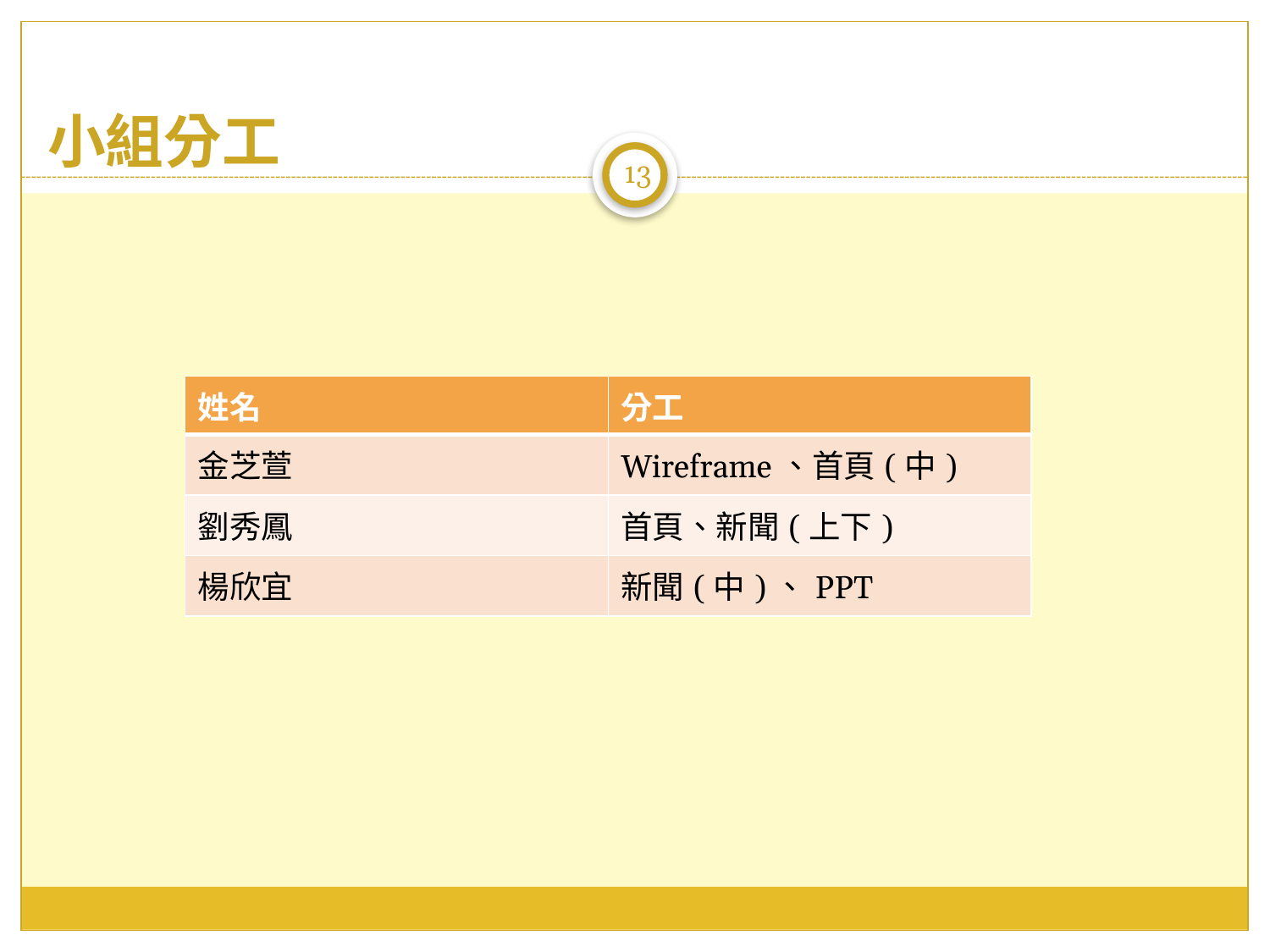

# 小組分工
13
| 姓名 | 分工 |
| --- | --- |
| 金芝萱 | Wireframe、首頁(中) |
| 劉秀鳳 | 首頁、新聞(上下) |
| 楊欣宜 | 新聞(中)、PPT |